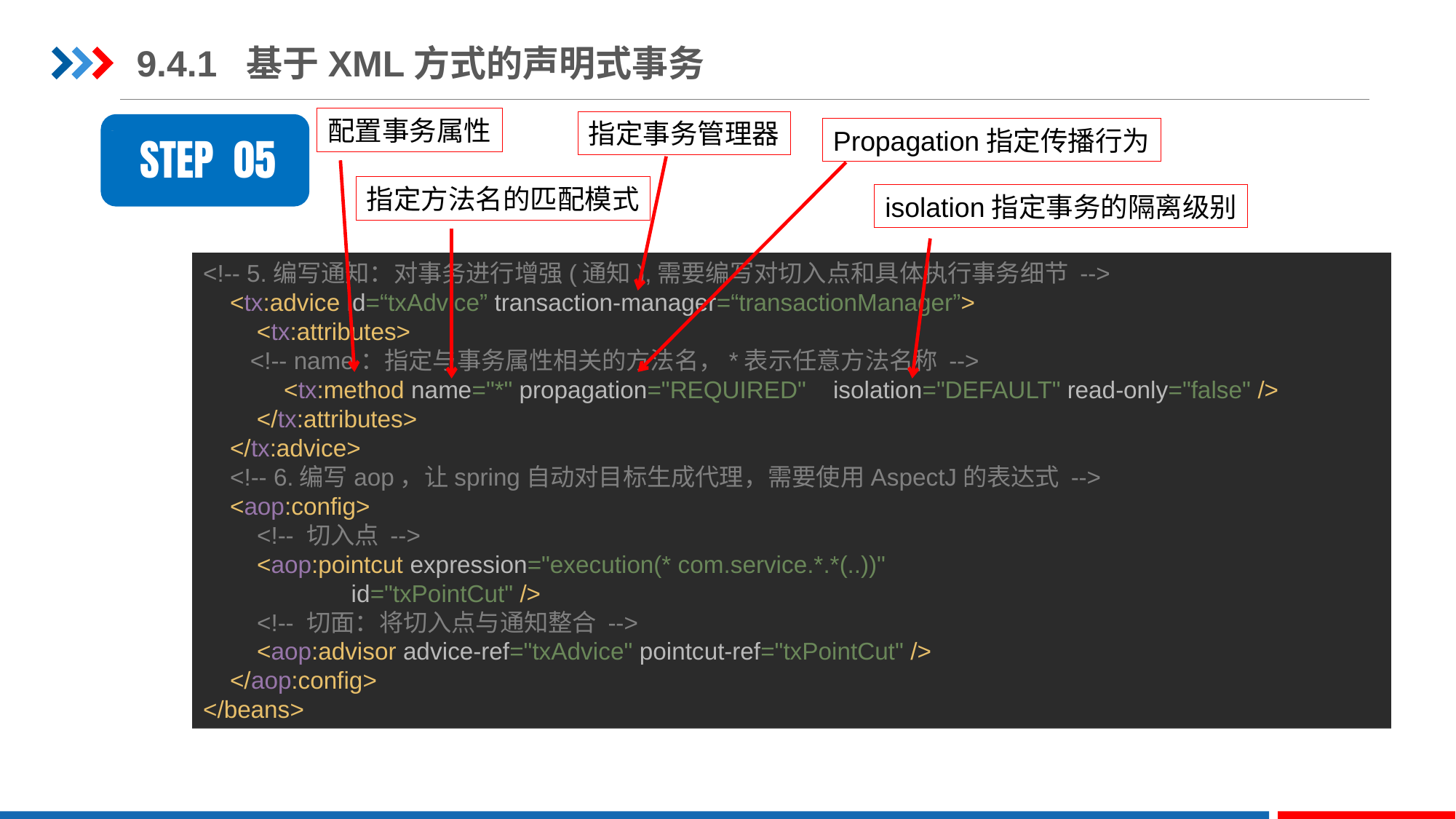

9.4.1  基于XML方式的声明式事务
配置事务属性
指定事务管理器

Propagation指定传播行为
STEP  05
指定方法名的匹配模式
isolation指定事务的隔离级别
<!-- 5.编写通知：对事务进行增强(通知),需要编写对切入点和具体执行事务细节 -->
    <tx:advice id=“txAdvice” transaction-manager=“transactionManager”>
        <tx:attributes>
       <!-- name：指定与事务属性相关的方法名，*表示任意方法名称 -->
            <tx:method name="*" propagation="REQUIRED"    isolation="DEFAULT" read-only="false" />
        </tx:attributes>
    </tx:advice>
    <!-- 6.编写aop，让spring自动对目标生成代理，需要使用AspectJ的表达式 -->
    <aop:config>
        <!-- 切入点 -->
        <aop:pointcut expression="execution(* com.service.*.*(..))"
                      id="txPointCut" />
        <!-- 切面：将切入点与通知整合 -->
        <aop:advisor advice-ref="txAdvice" pointcut-ref="txPointCut" />
    </aop:config>
</beans>